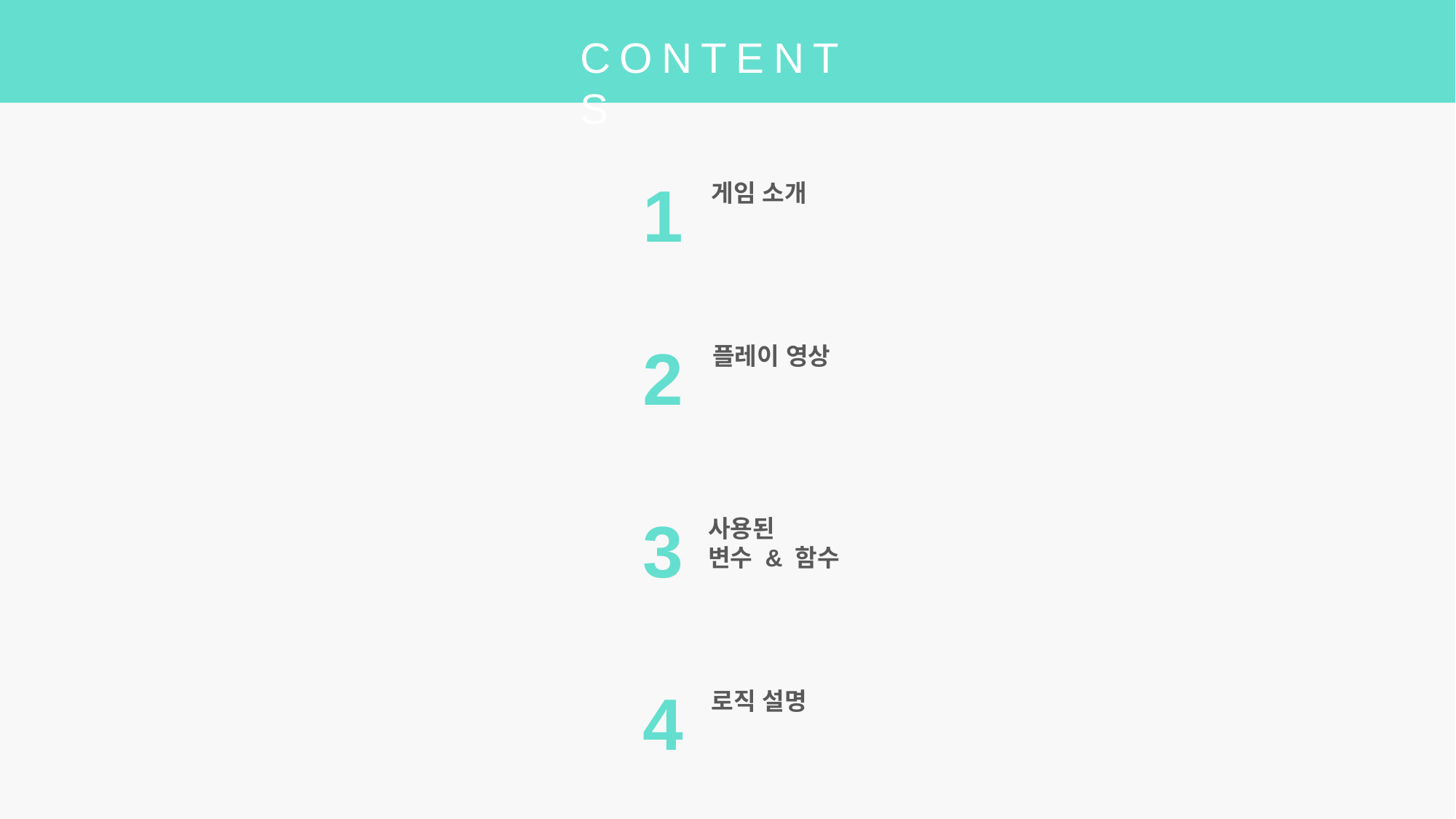

CONTENTS
1
게임 소개
2
플레이 영상
3
사용된
변수 & 함수
4
로직 설명